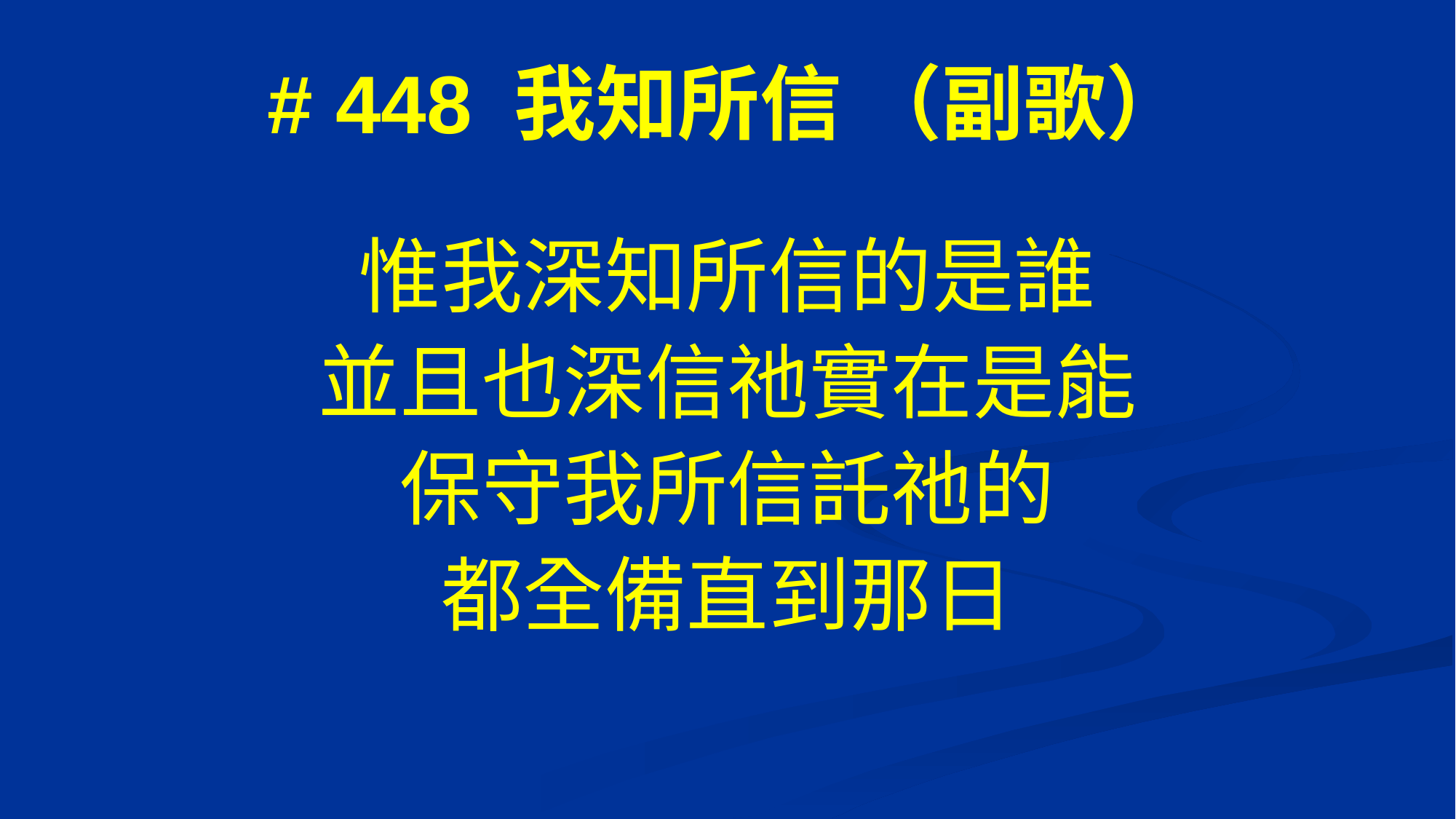

# # 448 我知所信 （副歌）
惟我深知所信的是誰
並且也深信祂實在是能
保守我所信託祂的
都全備直到那日